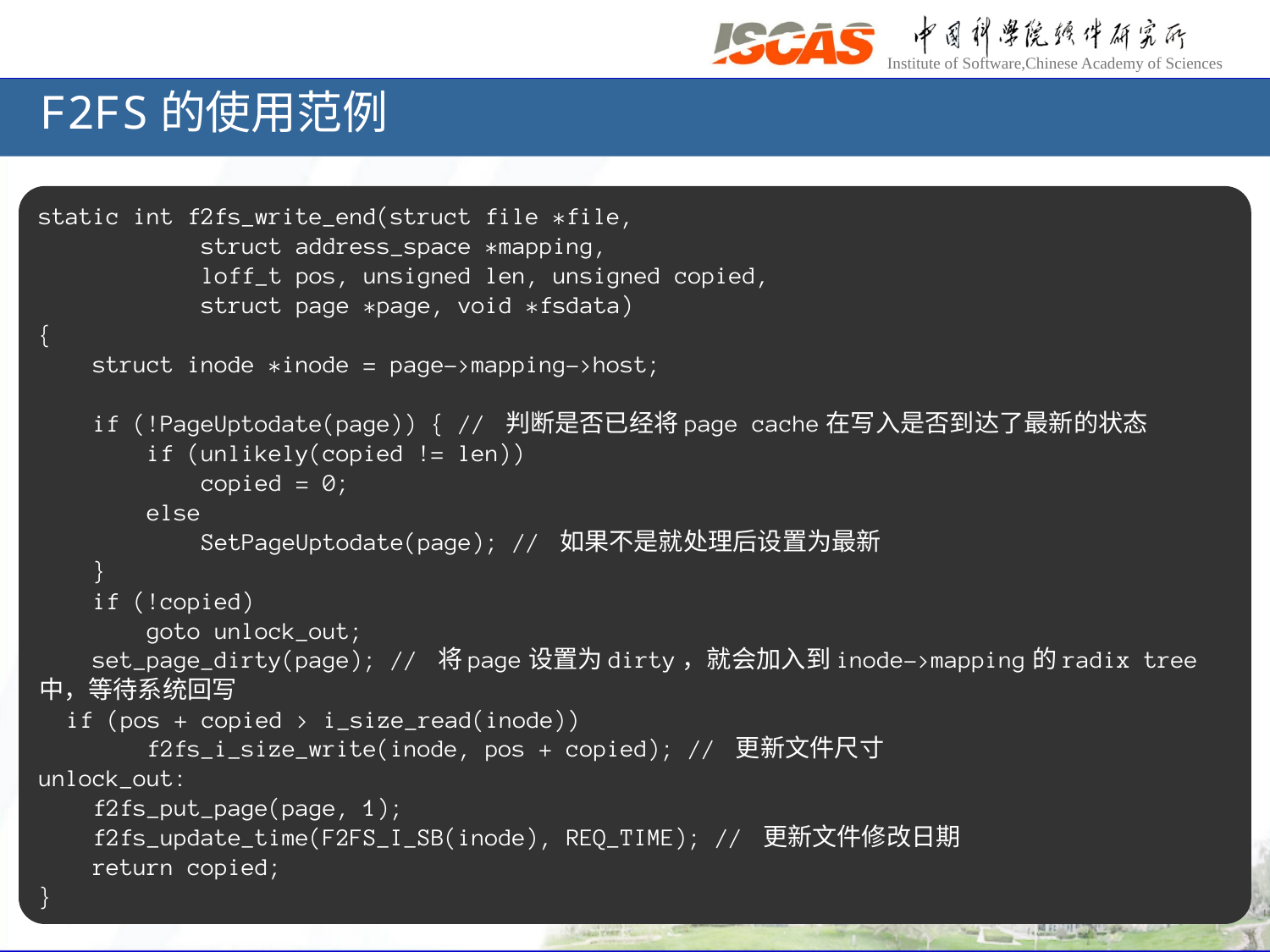

# F2FS的使用范例
static int f2fs_write_end(struct file *file,
            struct address_space *mapping,
            loff_t pos, unsigned len, unsigned copied,
            struct page *page, void *fsdata)
{
    struct inode *inode = page->mapping->host;
    if (!PageUptodate(page)) { // 判断是否已经将page cache在写入是否到达了最新的状态
        if (unlikely(copied != len))
            copied = 0;
        else
            SetPageUptodate(page); // 如果不是就处理后设置为最新
    }
    if (!copied)
        goto unlock_out;
    set_page_dirty(page); // 将page设置为dirty，就会加入到inode->mapping的radix tree中，等待系统回写
    if (pos + copied > i_size_read(inode))
        f2fs_i_size_write(inode, pos + copied); // 更新文件尺寸
unlock_out:
    f2fs_put_page(page, 1);
    f2fs_update_time(F2FS_I_SB(inode), REQ_TIME); // 更新文件修改日期
    return copied;
}